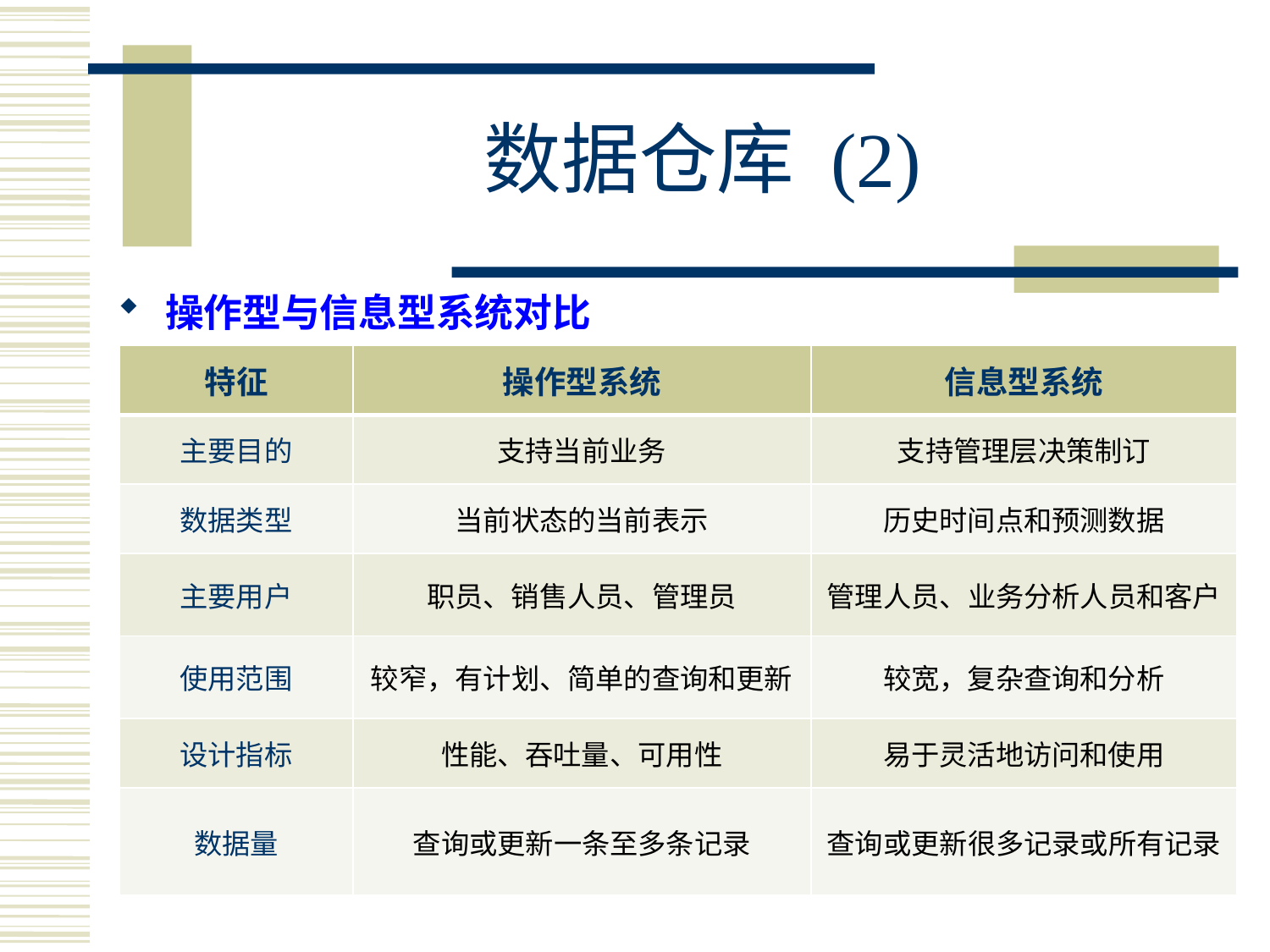

# 数据仓库 (2)
操作型与信息型系统对比
| 特征 | 操作型系统 | 信息型系统 |
| --- | --- | --- |
| 主要目的 | 支持当前业务 | 支持管理层决策制订 |
| 数据类型 | 当前状态的当前表示 | 历史时间点和预测数据 |
| 主要用户 | 职员、销售人员、管理员 | 管理人员、业务分析人员和客户 |
| 使用范围 | 较窄，有计划、简单的查询和更新 | 较宽，复杂查询和分析 |
| 设计指标 | 性能、吞吐量、可用性 | 易于灵活地访问和使用 |
| 数据量 | 查询或更新一条至多条记录 | 查询或更新很多记录或所有记录 |